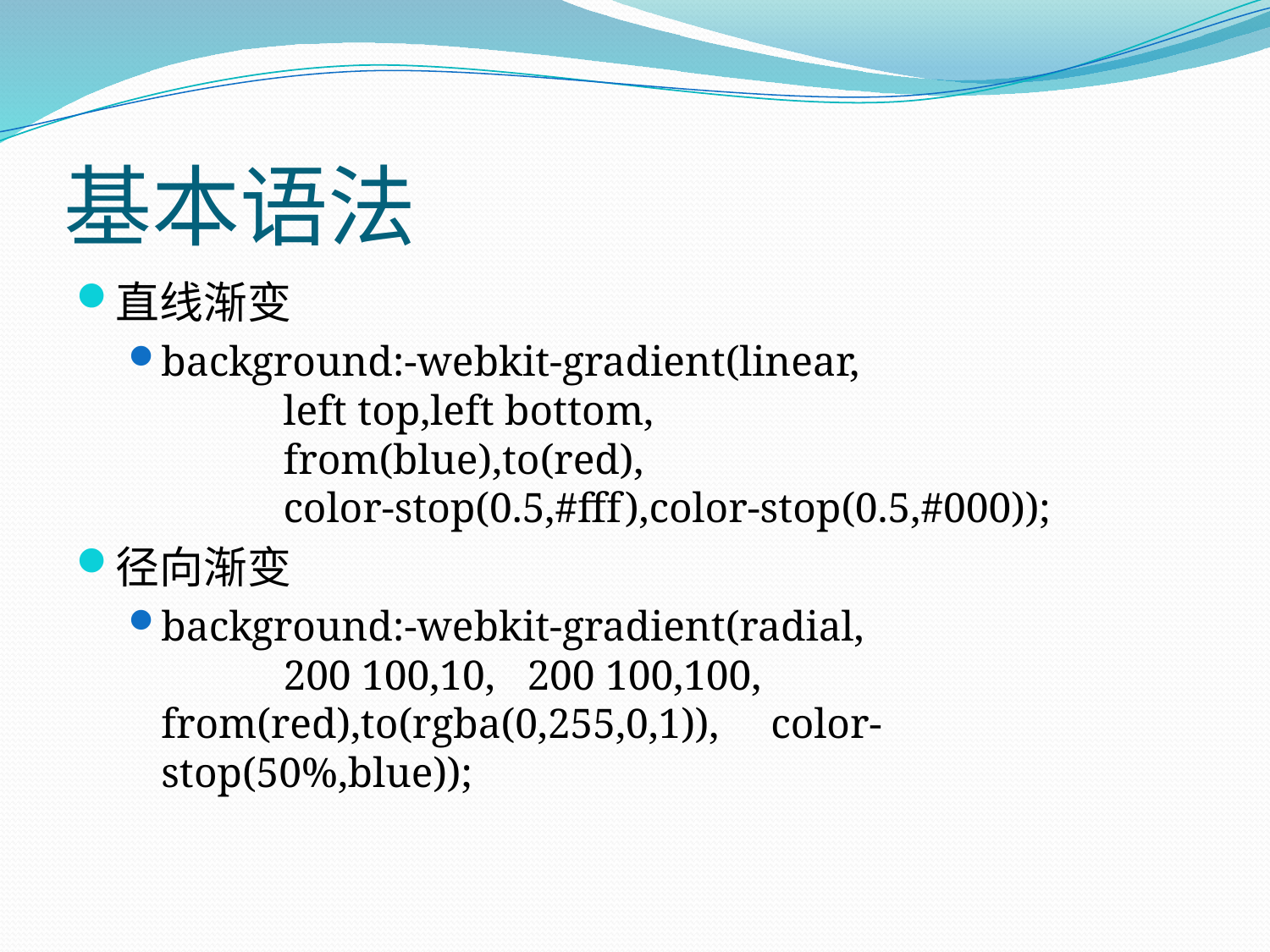

# 基本语法
直线渐变
background:-webkit-gradient(linear,
		left top,left bottom,
		from(blue),to(red),
		color-stop(0.5,#fff),color-stop(0.5,#000));
径向渐变
background:-webkit-gradient(radial,
		200 100,10,							200 100,100,							from(red),to(rgba(0,255,0,1)),				color-stop(50%,blue));